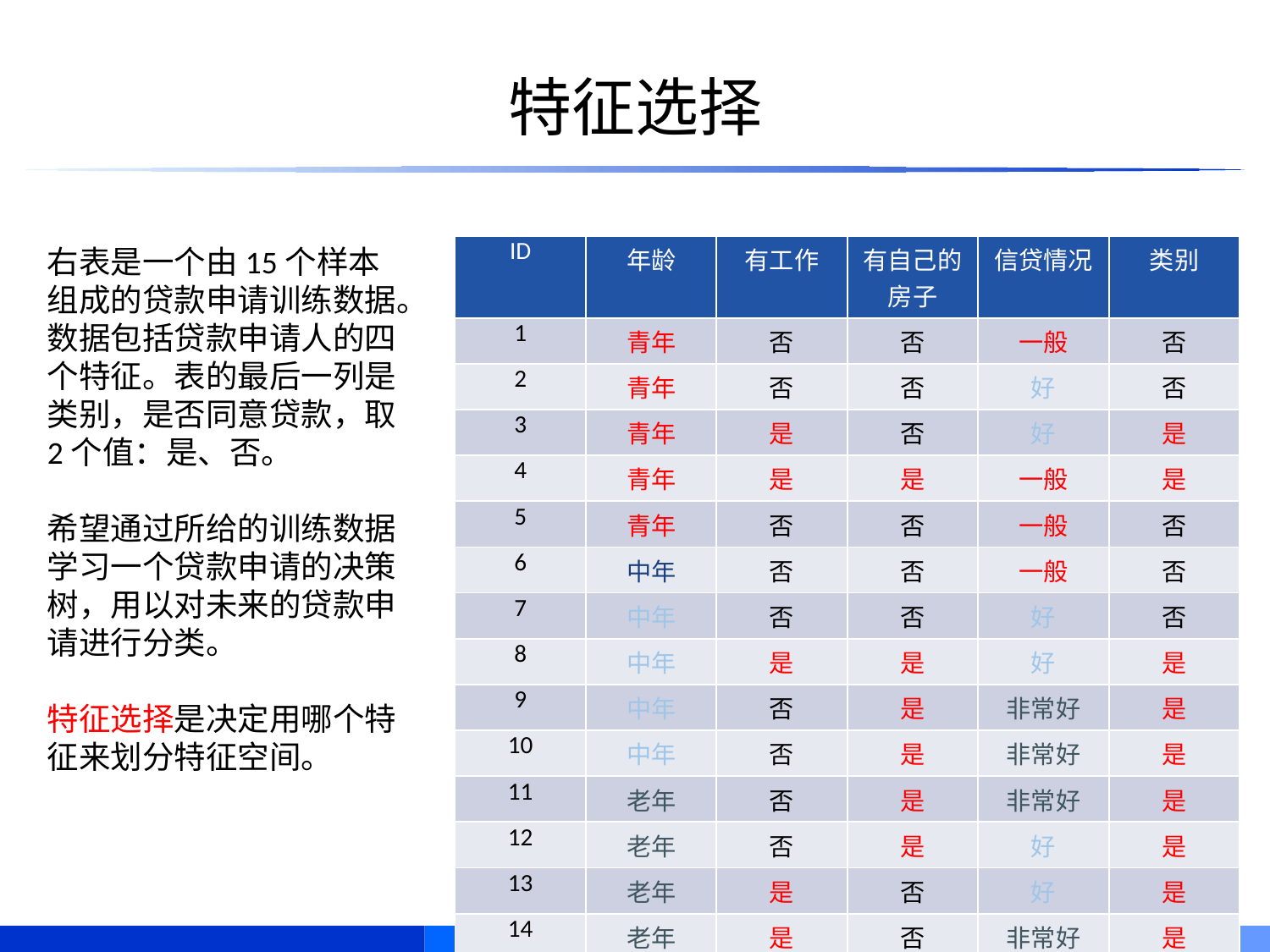

# 特征选择
右表是一个由15个样本组成的贷款申请训练数据。数据包括贷款申请人的四个特征。表的最后一列是类别，是否同意贷款，取2个值：是、否。

希望通过所给的训练数据学习一个贷款申请的决策树，用以对未来的贷款申请进行分类。

特征选择是决定用哪个特征来划分特征空间。
| ID | 年龄 | 有工作 | 有自己的房子 | 信贷情况 | 类别 |
| --- | --- | --- | --- | --- | --- |
| 1 | 青年 | 否 | 否 | 一般 | 否 |
| 2 | 青年 | 否 | 否 | 好 | 否 |
| 3 | 青年 | 是 | 否 | 好 | 是 |
| 4 | 青年 | 是 | 是 | 一般 | 是 |
| 5 | 青年 | 否 | 否 | 一般 | 否 |
| 6 | 中年 | 否 | 否 | 一般 | 否 |
| 7 | 中年 | 否 | 否 | 好 | 否 |
| 8 | 中年 | 是 | 是 | 好 | 是 |
| 9 | 中年 | 否 | 是 | 非常好 | 是 |
| 10 | 中年 | 否 | 是 | 非常好 | 是 |
| 11 | 老年 | 否 | 是 | 非常好 | 是 |
| 12 | 老年 | 否 | 是 | 好 | 是 |
| 13 | 老年 | 是 | 否 | 好 | 是 |
| 14 | 老年 | 是 | 否 | 非常好 | 是 |
| 15 | 老年 | 否 | 否 | 一般 | 否 |